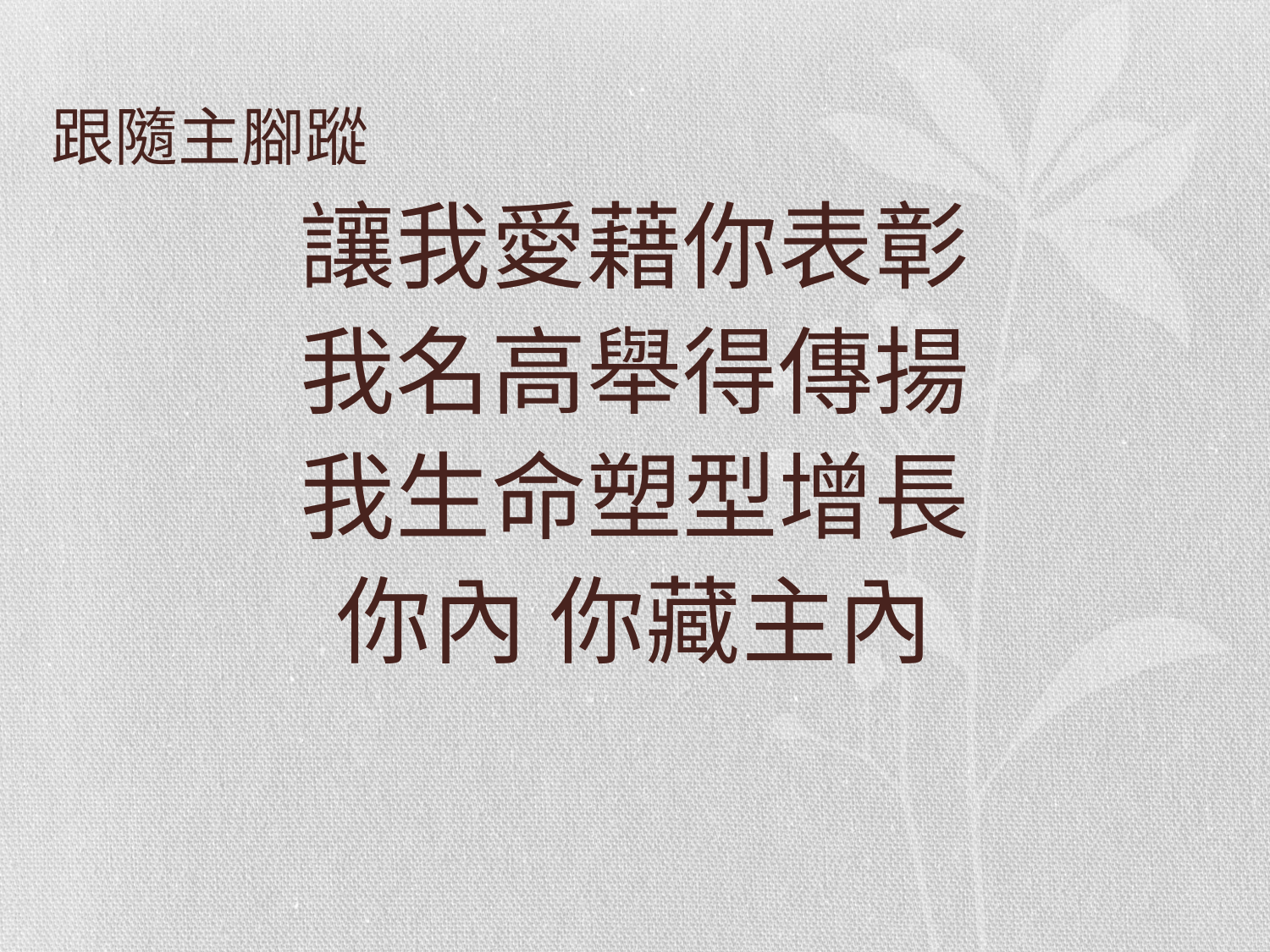

# 跟隨主腳蹤
讓我愛藉你表彰
我名高舉得傳揚
我生命塑型增長
你內 你藏主內